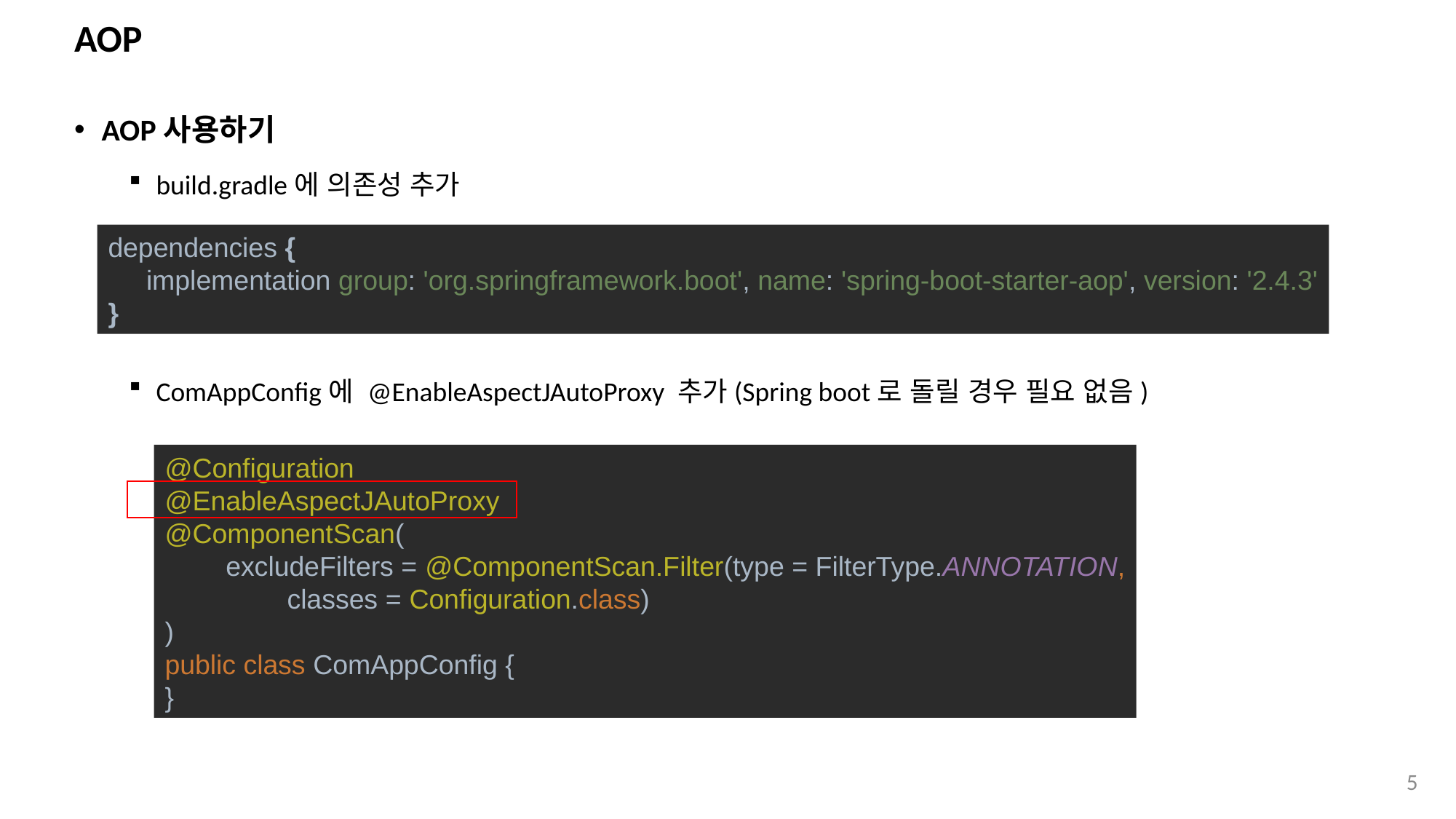

# AOP
AOP사용하기
build.gradle에 의존성 추가

ComAppConfig에 @EnableAspectJAutoProxy 추가(Spring boot로 돌릴 경우 필요 없음)

dependencies {
     implementation group: 'org.springframework.boot', name: 'spring-boot-starter-aop', version: '2.4.3'
}
@Configuration
@EnableAspectJAutoProxy
@ComponentScan(
        excludeFilters = @ComponentScan.Filter(type = FilterType.ANNOTATION,
                classes = Configuration.class)
)
public class ComAppConfig {
}

5